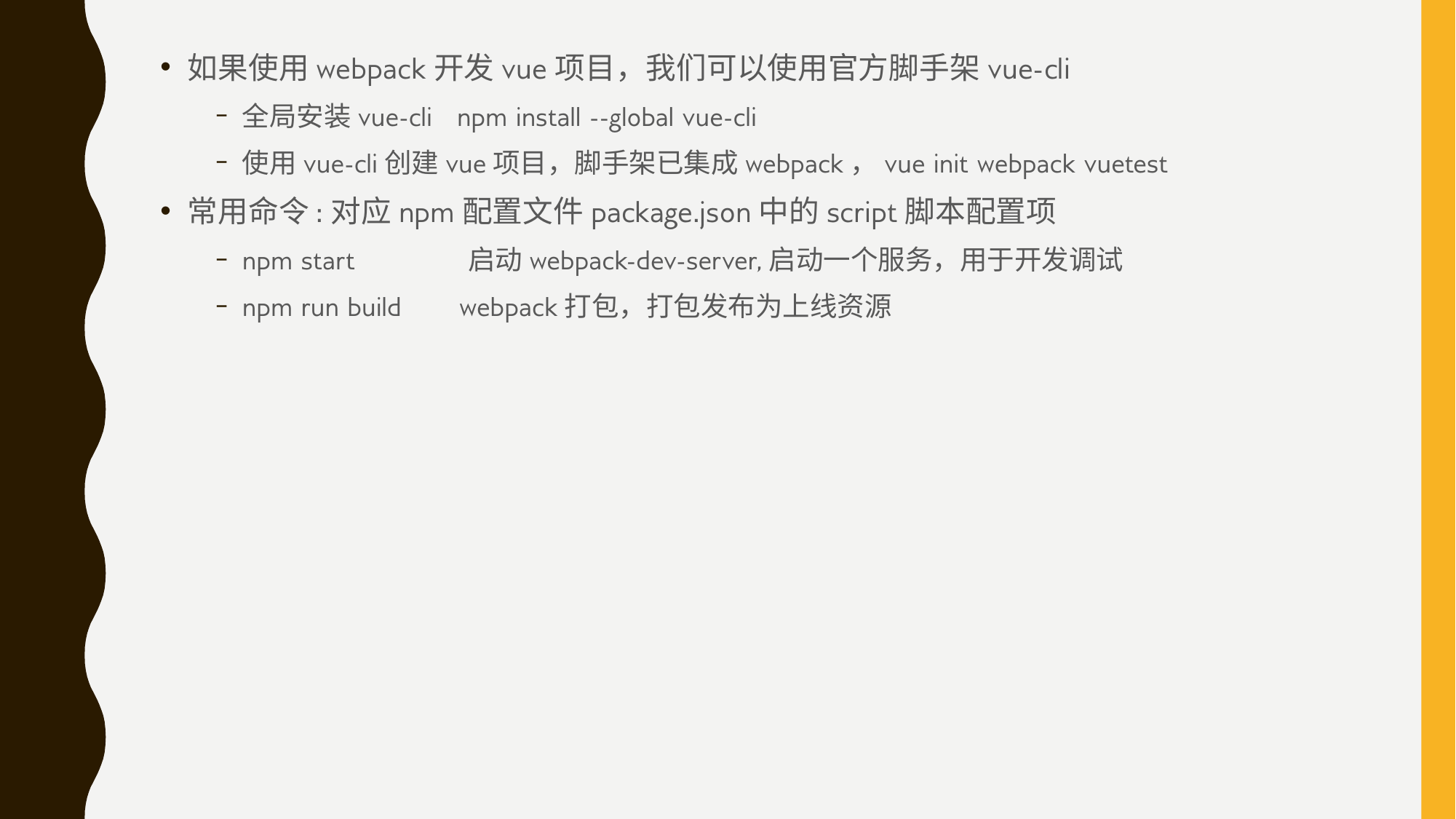

如果使用webpack开发vue项目，我们可以使用官方脚手架vue-cli
全局安装vue-cli   npm install --global vue-cli
使用vue-cli创建vue项目，脚手架已集成webpack，vue init webpack vuetest
常用命令:对应npm配置文件package.json中的script脚本配置项
npm start             启动webpack-dev-server,启动一个服务，用于开发调试
npm run build       webpack打包，打包发布为上线资源